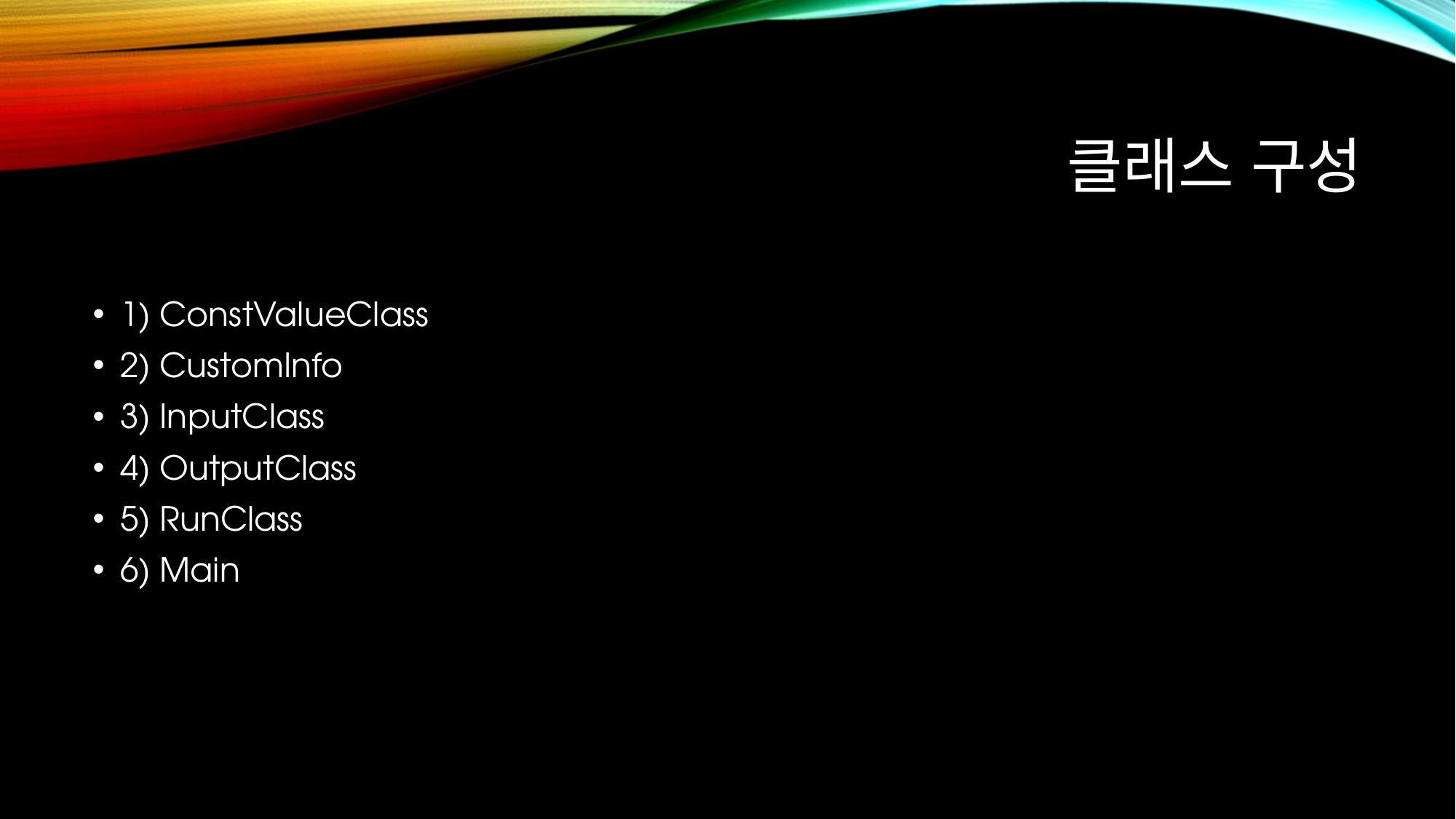

# 클래스 구성
1) ConstValueClass
2) CustomInfo
3) InputClass
4) OutputClass
5) RunClass
6) Main